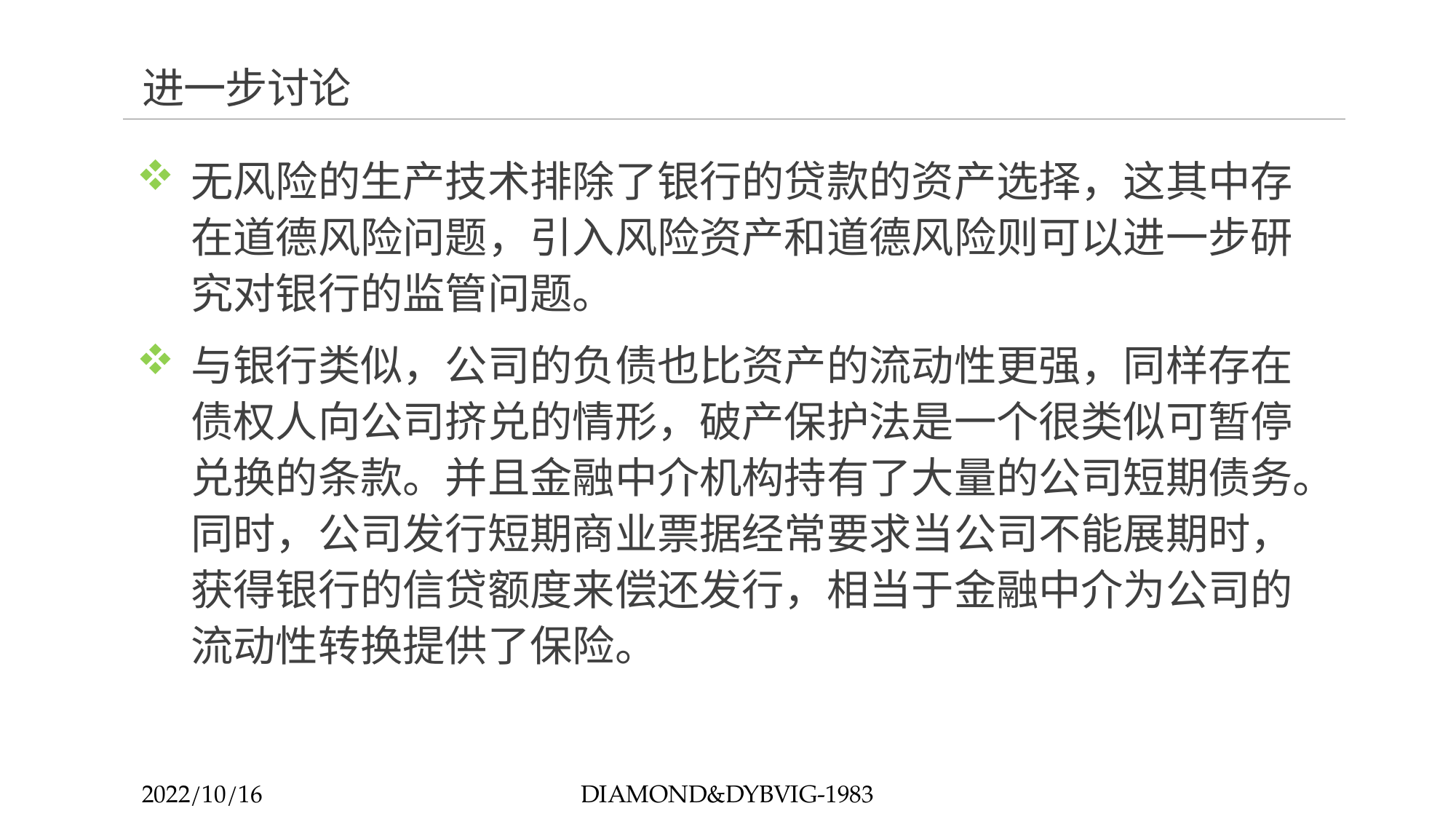

# 进一步讨论
无风险的生产技术排除了银行的贷款的资产选择，这其中存在道德风险问题，引入风险资产和道德风险则可以进一步研究对银行的监管问题。
与银行类似，公司的负债也比资产的流动性更强，同样存在债权人向公司挤兑的情形，破产保护法是一个很类似可暂停兑换的条款。并且金融中介机构持有了大量的公司短期债务。同时，公司发行短期商业票据经常要求当公司不能展期时，获得银行的信贷额度来偿还发行，相当于金融中介为公司的流动性转换提供了保险。
2022/10/16
Diamond&Dybvig-1983